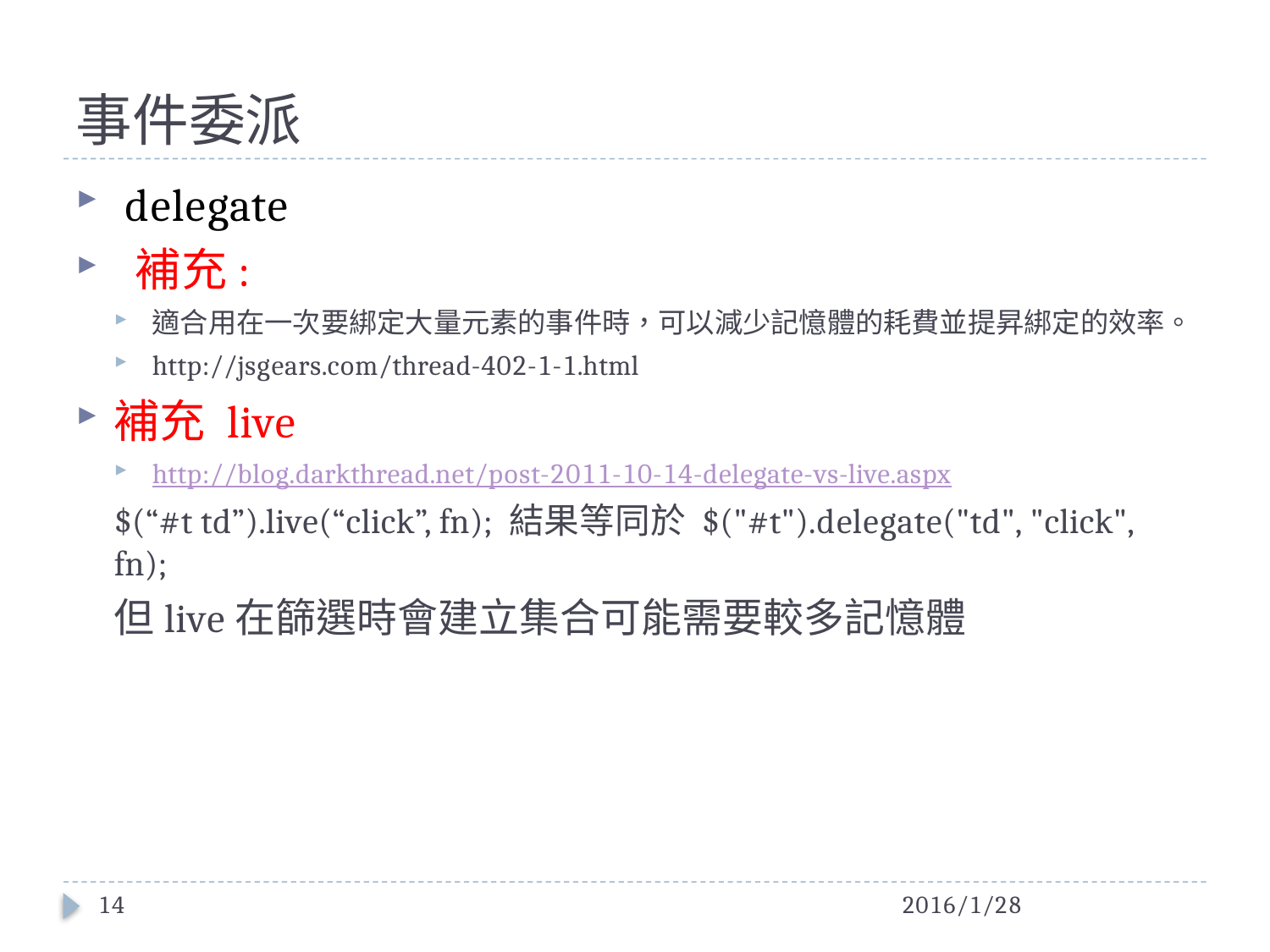

# 事件委派
 delegate
 補充:
適合用在一次要綁定大量元素的事件時，可以減少記憶體的耗費並提昇綁定的效率。
http://jsgears.com/thread-402-1-1.html
補充 live
http://blog.darkthread.net/post-2011-10-14-delegate-vs-live.aspx
$(“#t td”).live(“click”, fn); 結果等同於 $("#t").delegate("td", "click", fn);
但live在篩選時會建立集合可能需要較多記憶體
14
2016/1/28